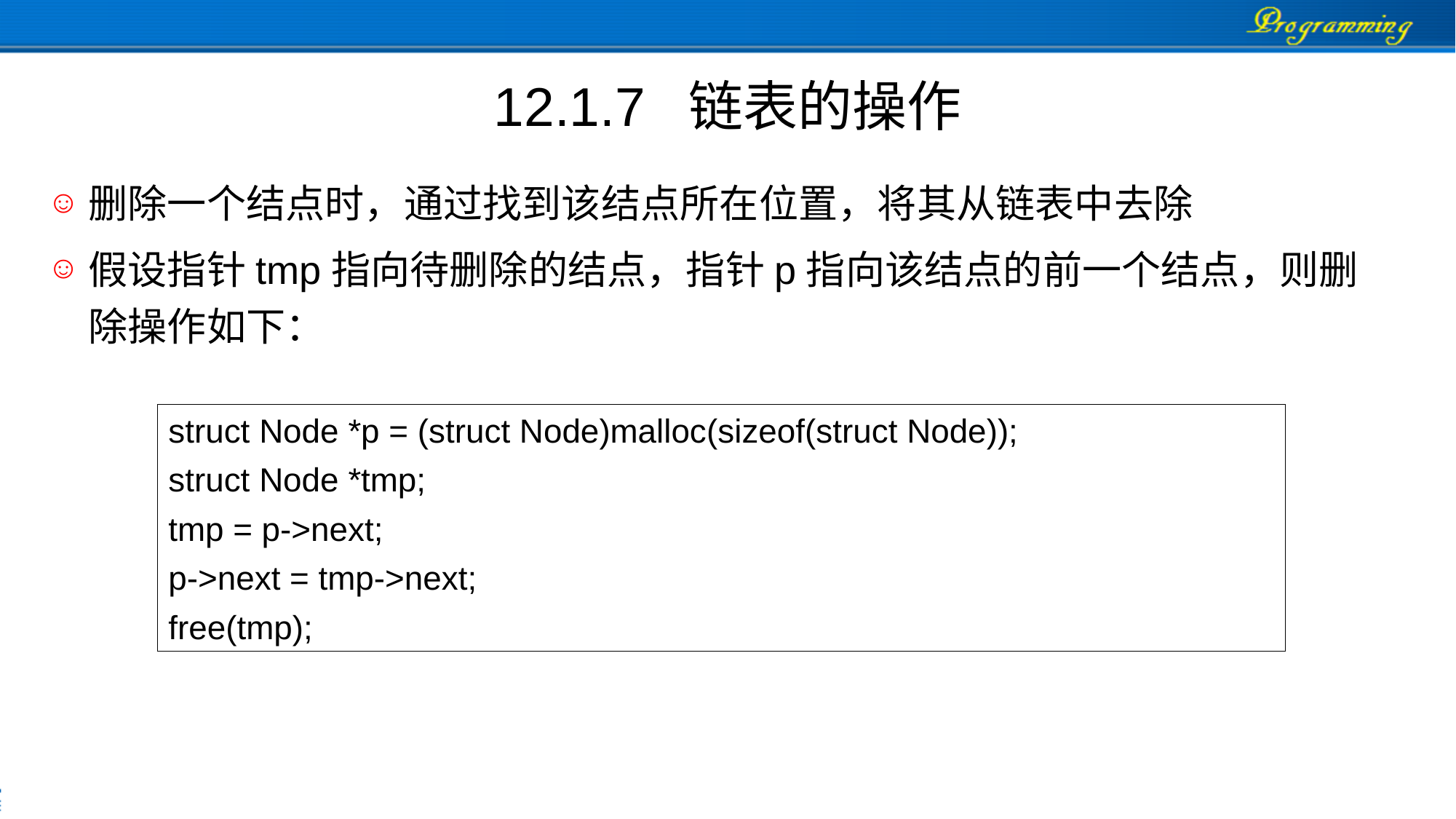

# 12.1.7  链表的操作
删除一个结点时，通过找到该结点所在位置，将其从链表中去除
假设指针tmp指向待删除的结点，指针p指向该结点的前一个结点，则删除操作如下：
struct Node *p = (struct Node)malloc(sizeof(struct Node));
struct Node *tmp;
tmp = p->next;
p->next = tmp->next;
free(tmp);